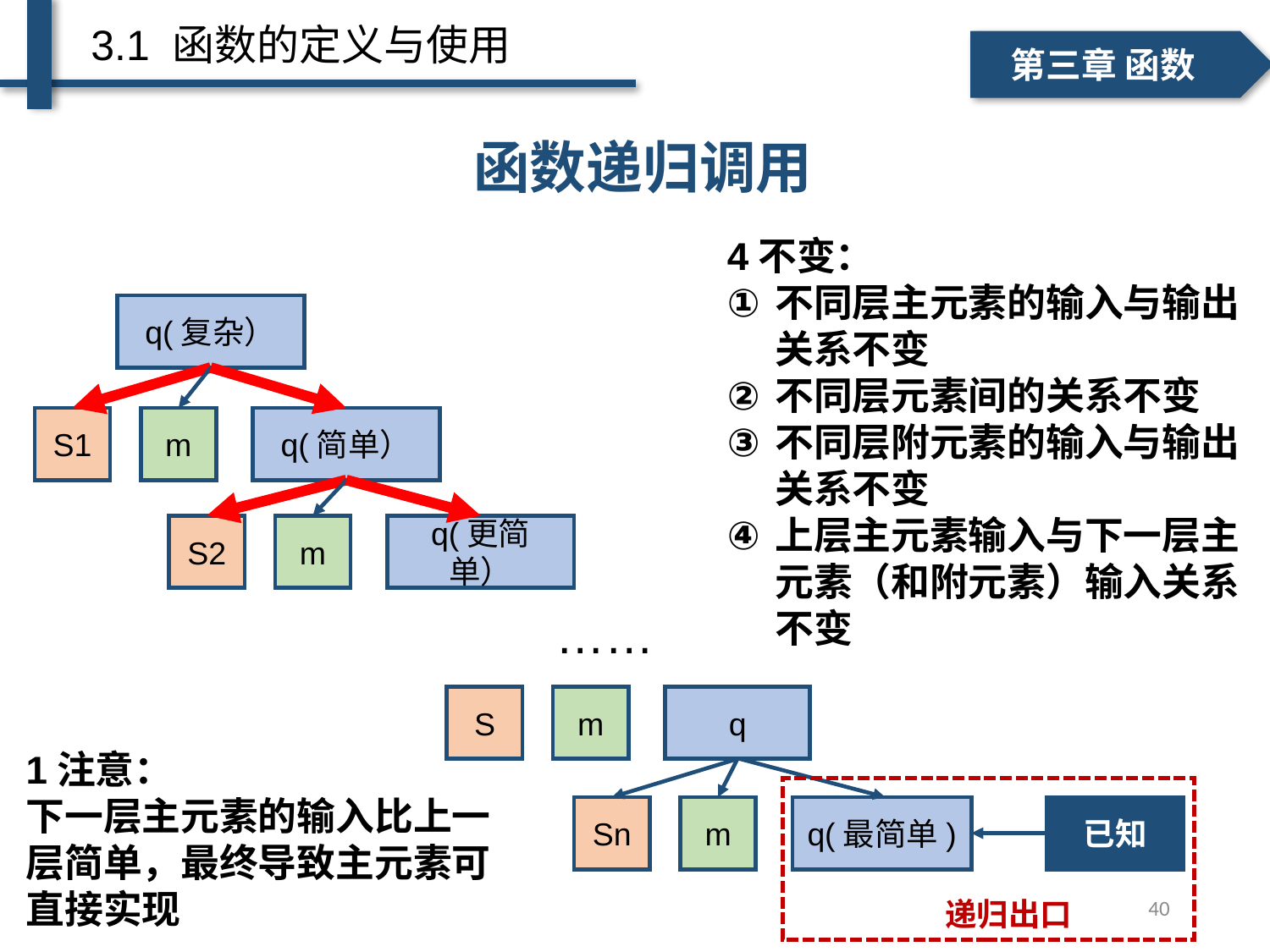

3.1 函数的定义与使用
一、个人简介
二、学术成绩

第三章 函数

函数递归调用
4不变：
不同层主元素的输入与输出关系不变
不同层元素间的关系不变
不同层附元素的输入与输出关系不变
上层主元素输入与下一层主元素（和附元素）输入关系不变
q(复杂）
m
q(简单）
S1
m
q(更简单）
S2
……
m
q
S
1注意：
下一层主元素的输入比上一层简单，最终导致主元素可直接实现

m
q(最简单)
已知
Sn
40
递归出口